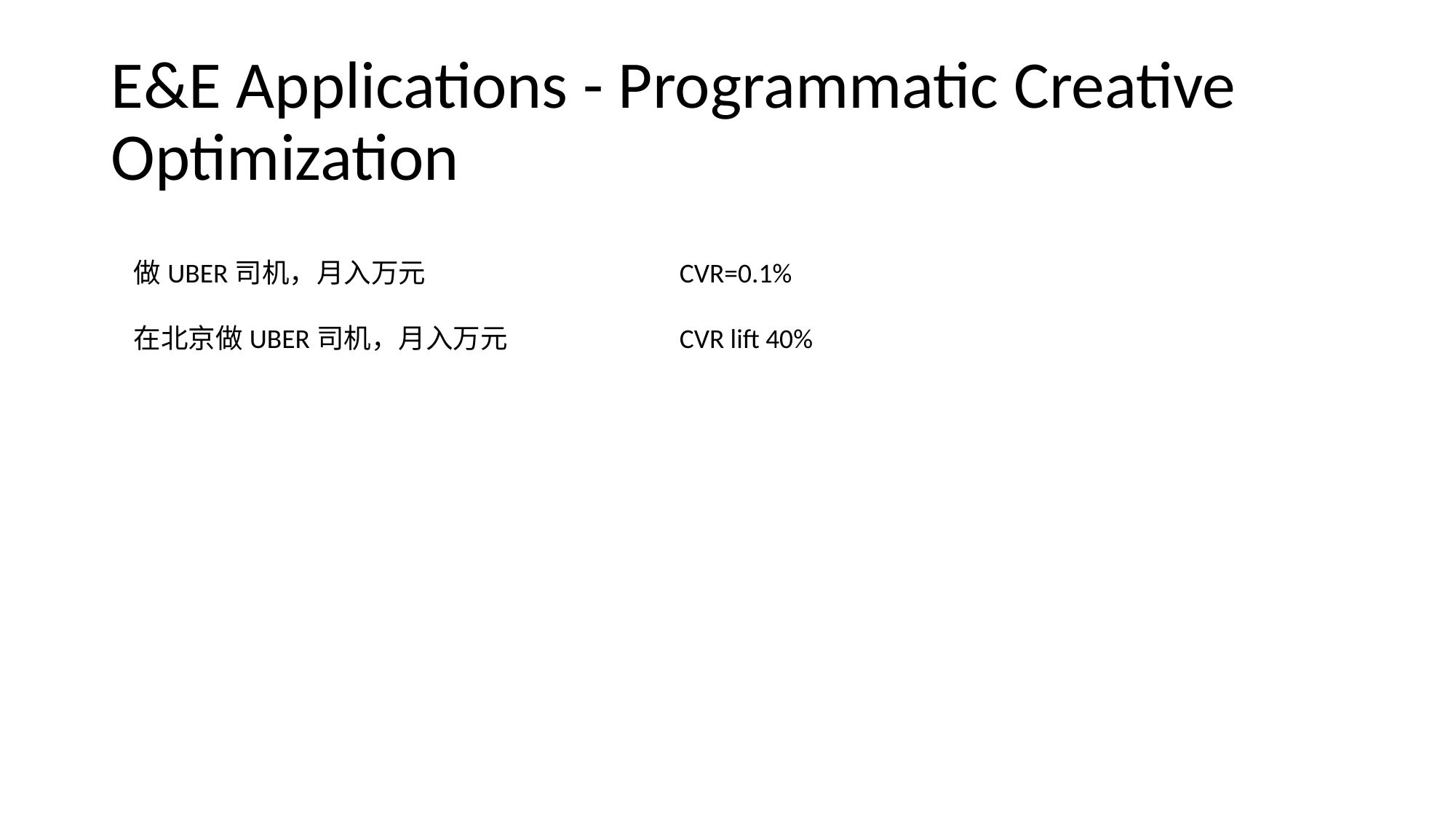

# E&E Applications - Programmatic Creative Optimization
做UBER司机，月入万元			CVR=0.1%

在北京做UBER司机，月入万元		CVR lift 40%